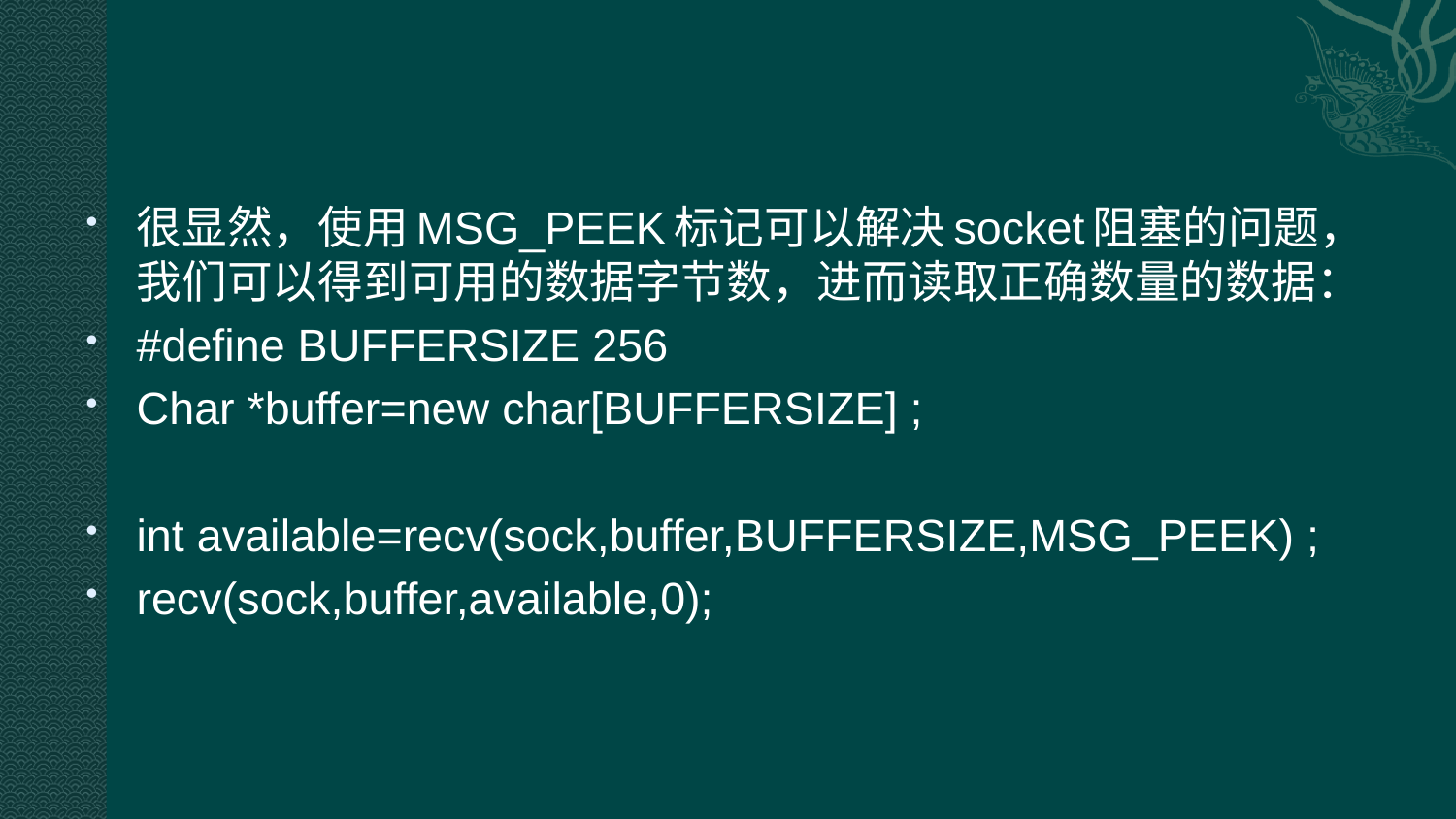

#
很显然，使用MSG_PEEK标记可以解决socket阻塞的问题，我们可以得到可用的数据字节数，进而读取正确数量的数据：
#define BUFFERSIZE 256
Char *buffer=new char[BUFFERSIZE] ;

int available=recv(sock,buffer,BUFFERSIZE,MSG_PEEK) ;
recv(sock,buffer,available,0);